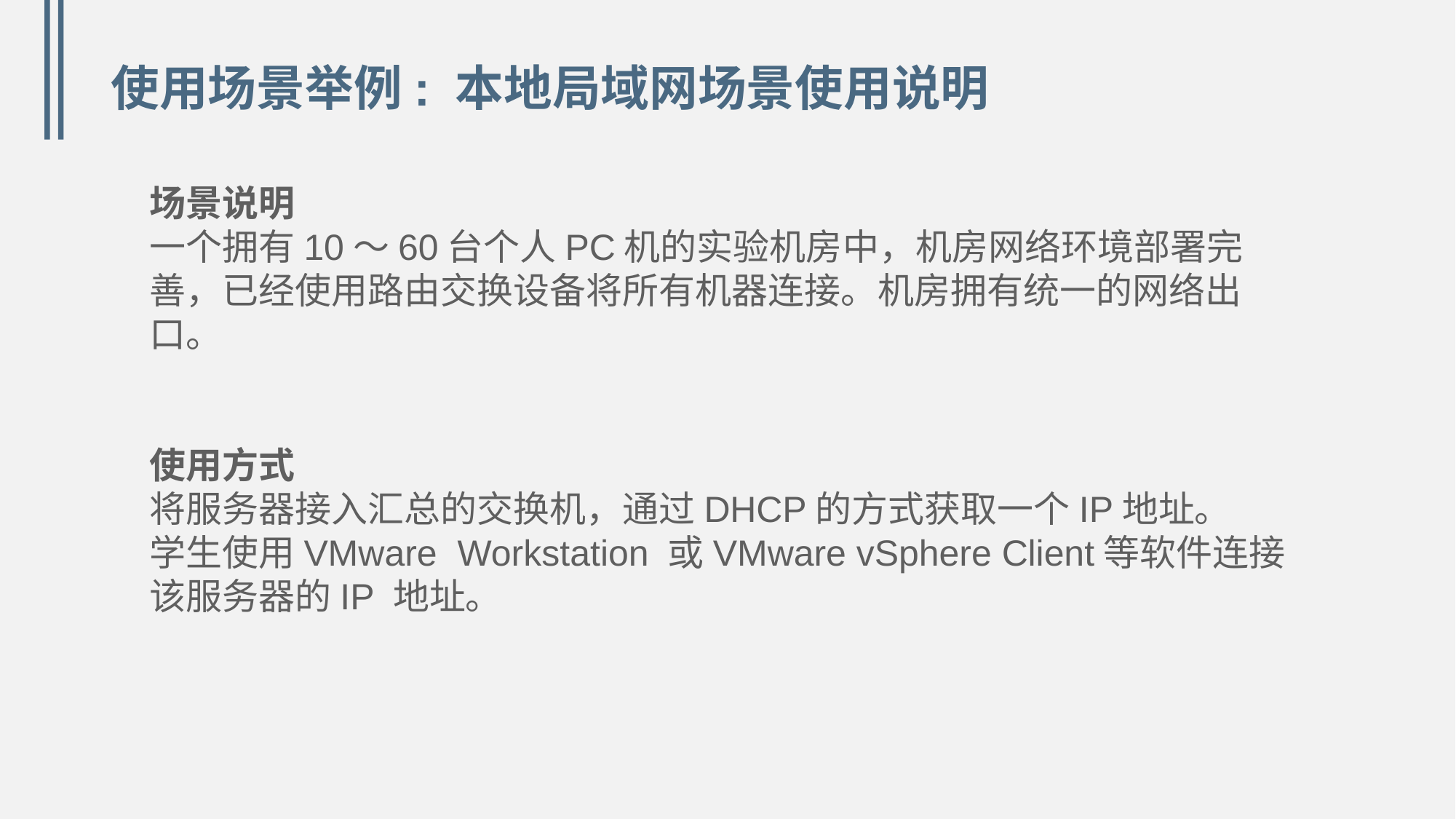

# 使用场景举例: 本地局域网场景使用说明
场景说明
一个拥有10～60台个人PC机的实验机房中，机房网络环境部署完善，已经使用路由交换设备将所有机器连接。机房拥有统一的网络出口。

使用方式
将服务器接入汇总的交换机，通过DHCP的方式获取一个IP地址。
学生使用VMware  Workstation 或VMware vSphere Client等软件连接该服务器的IP 地址。